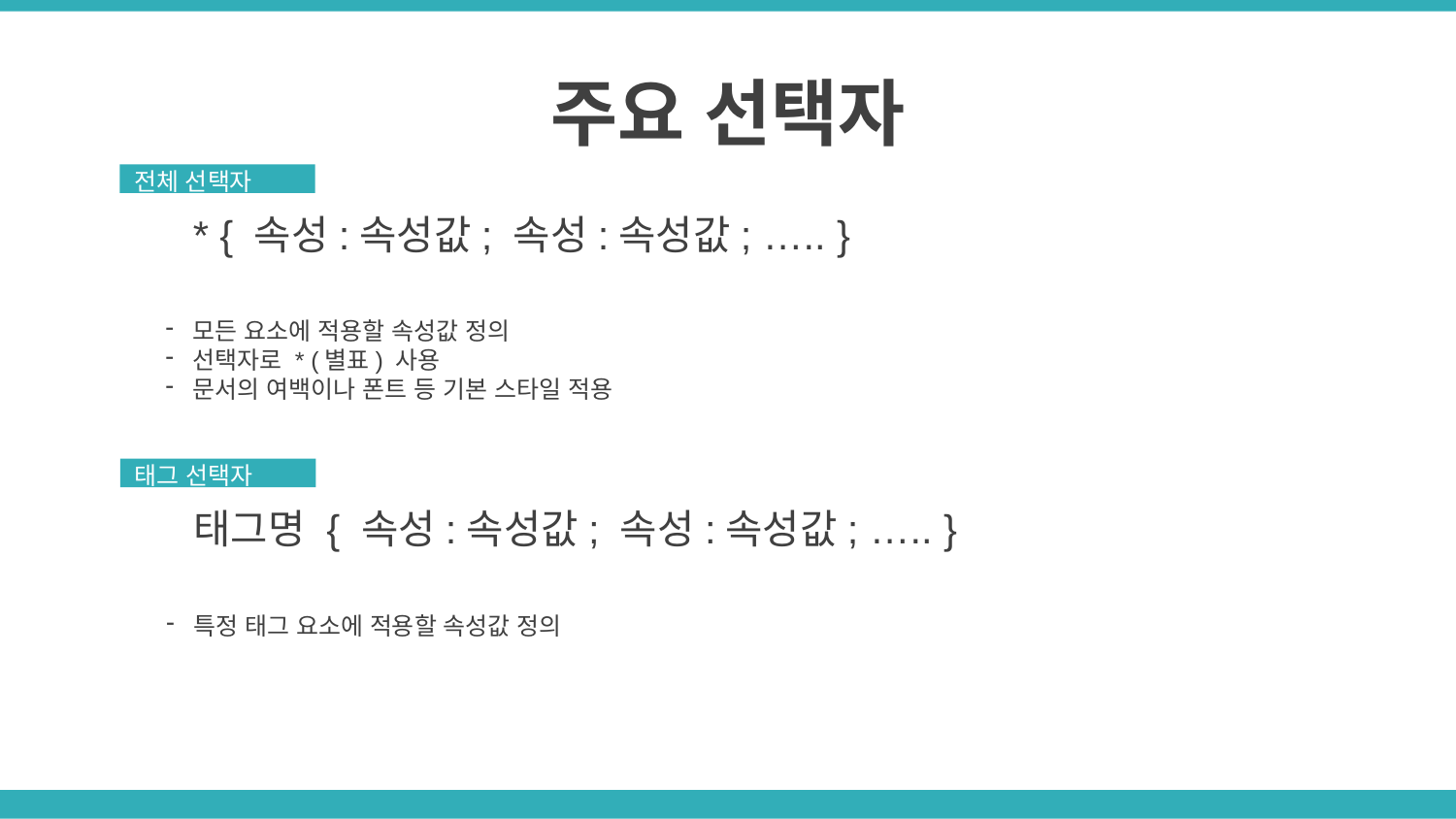

주요 선택자
전체 선택자

    * { 속성:속성값; 속성:속성값; ….. }

모든 요소에 적용할 속성값 정의
선택자로 * (별표) 사용
문서의 여백이나 폰트 등 기본 스타일 적용
태그 선택자

    태그명 { 속성:속성값; 속성:속성값; ….. }

특정 태그 요소에 적용할 속성값 정의